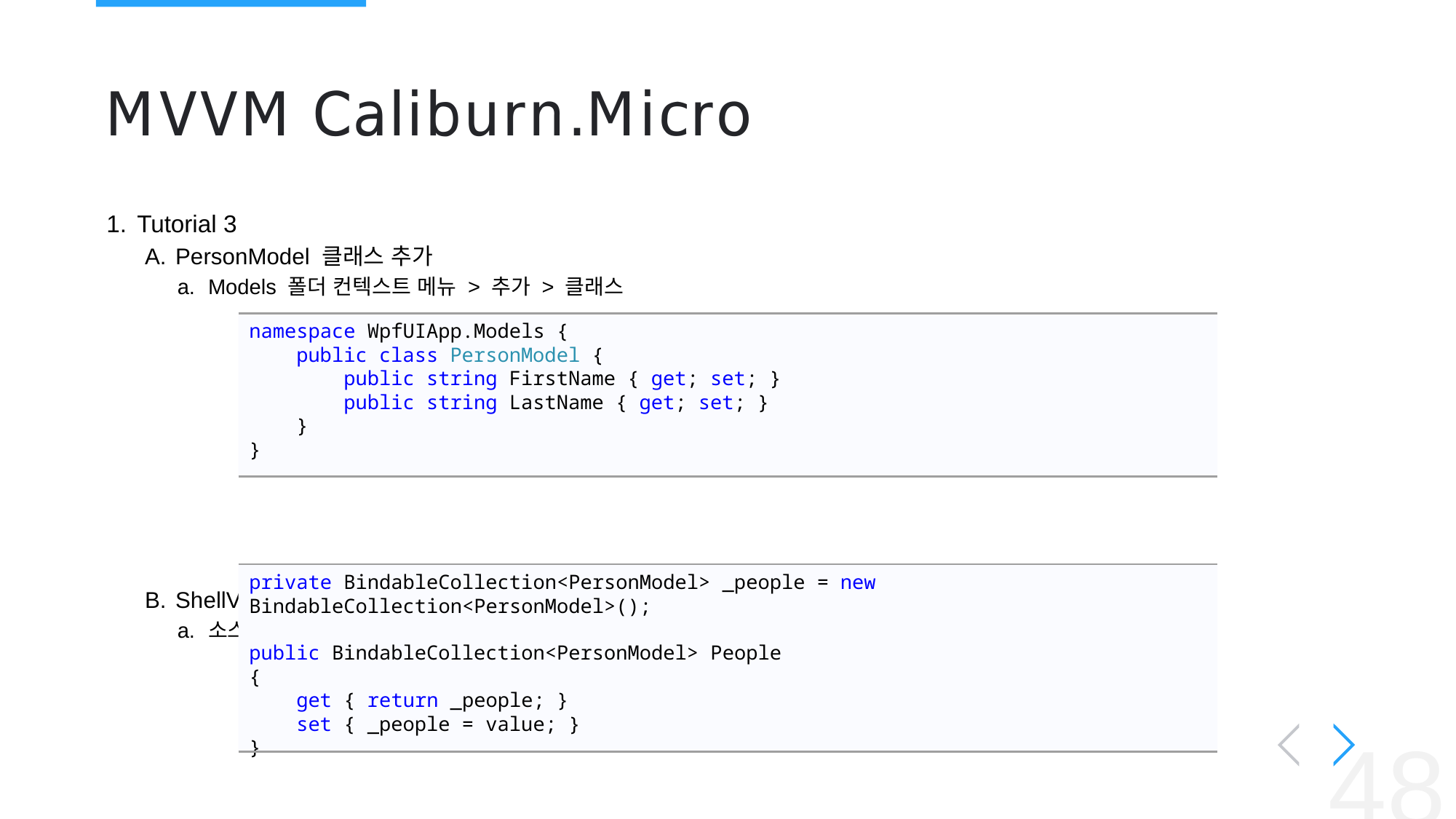

# MVVM Caliburn.Micro
Tutorial 3
PersonModel 클래스 추가
Models 폴더 컨텍스트 메뉴 > 추가 > 클래스

ShellViewModel 클래스
소스 추가
namespace WpfUIApp.Models {
    public class PersonModel {
        public string FirstName { get; set; }
        public string LastName { get; set; }
    }
}
private BindableCollection<PersonModel> _people = new BindableCollection<PersonModel>();

public BindableCollection<PersonModel> People
{
    get { return _people; }
    set { _people = value; }
}
48